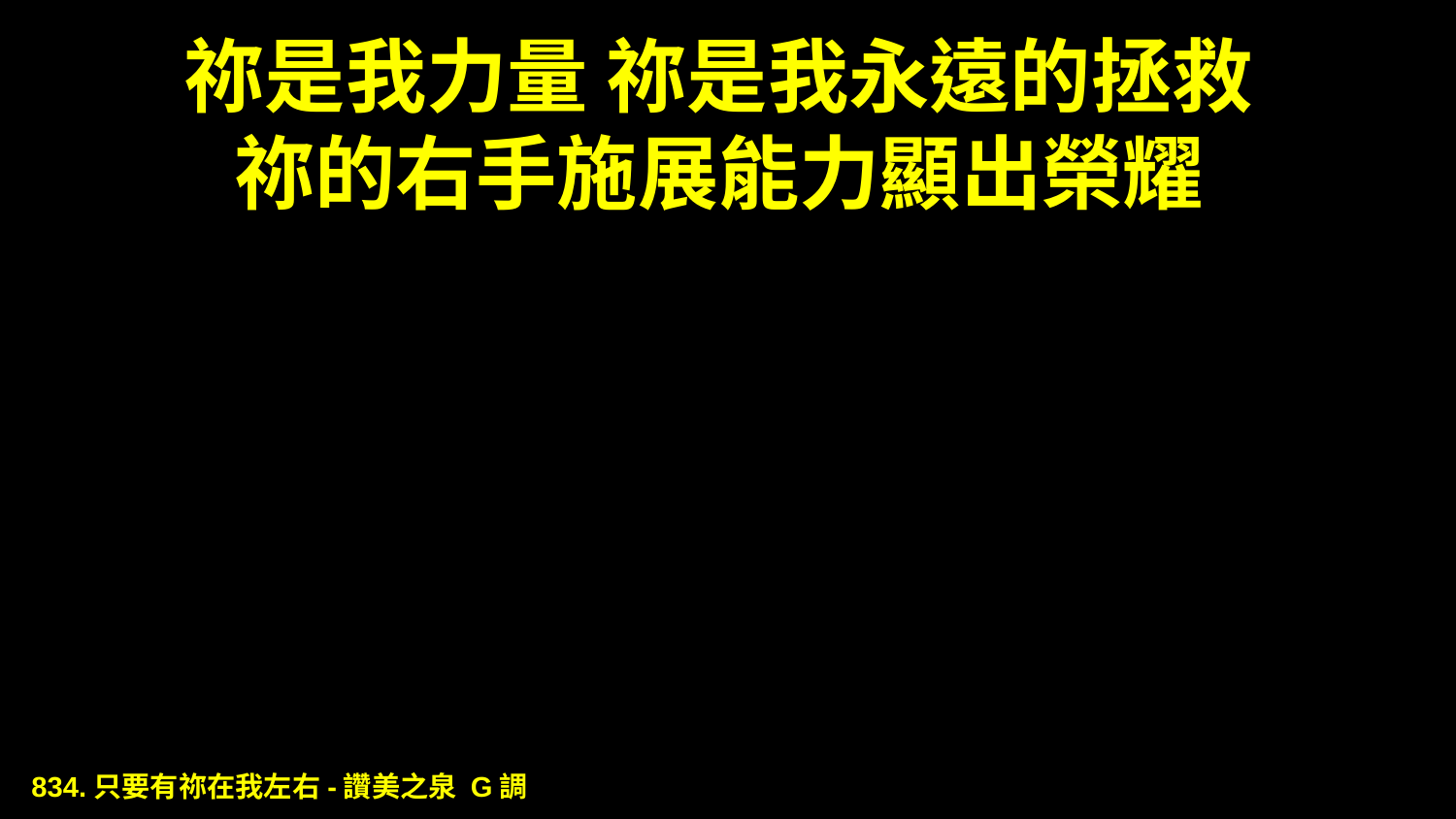

# 祢是我力量 祢是我永遠的拯救 祢的右手施展能力顯出榮耀
834.只要有祢在我左右-讚美之泉 G調